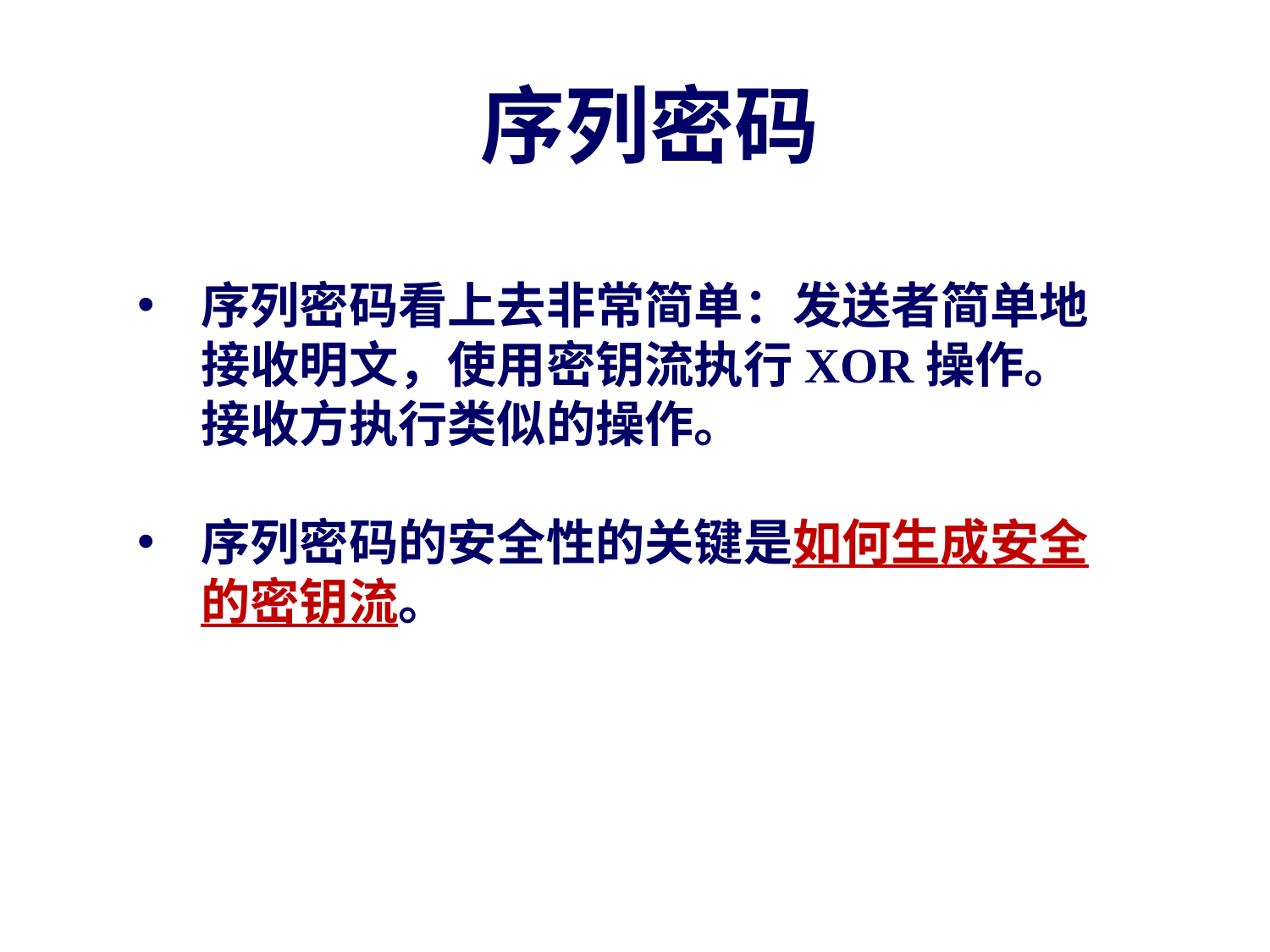

序列密码
序列密码看上去非常简单：发送者简单地接收明文，使用密钥流执行XOR操作。接收方执行类似的操作。

序列密码的安全性的关键是如何生成安全的密钥流。